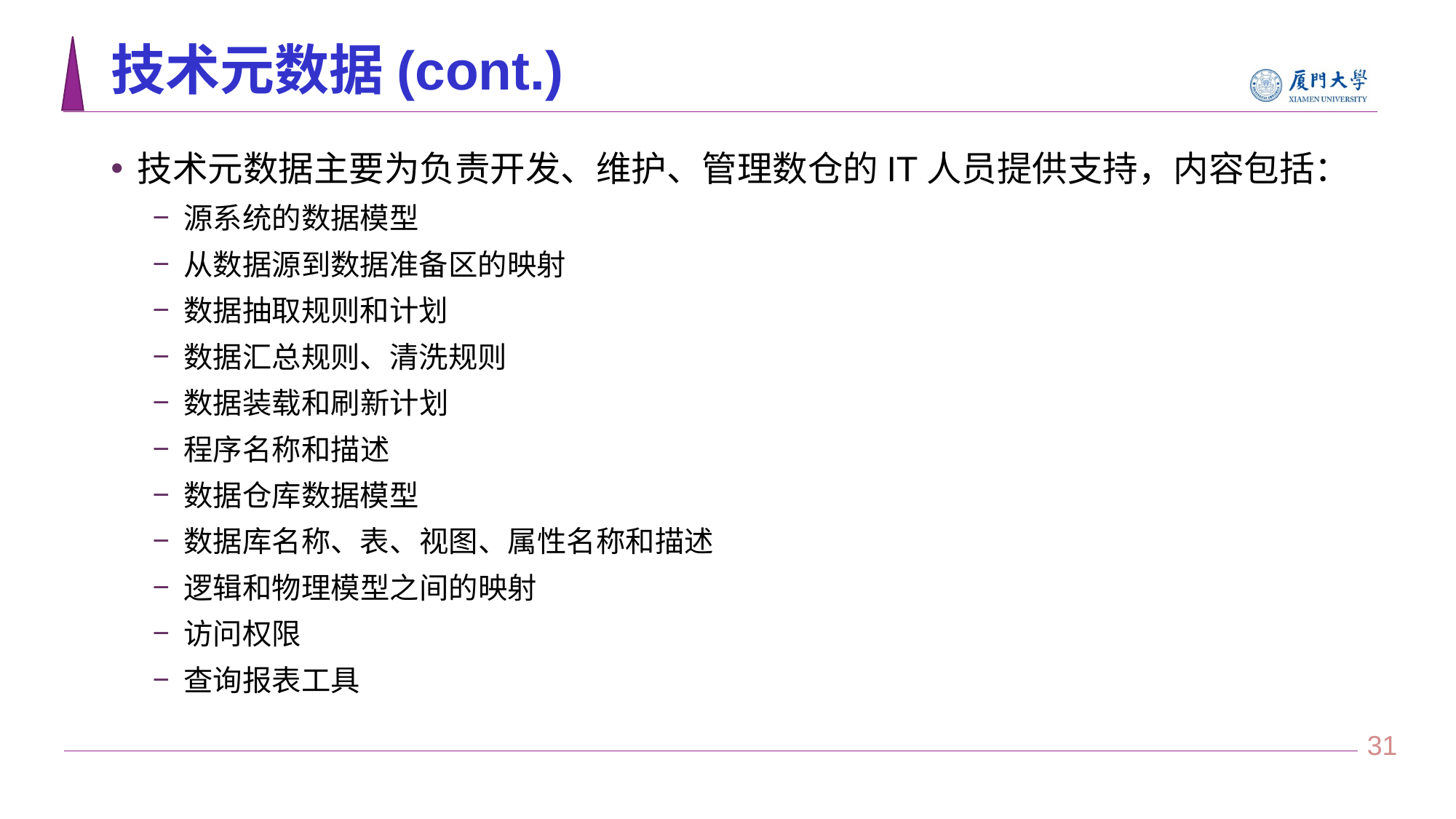

# 技术元数据(cont.)
技术元数据主要为负责开发、维护、管理数仓的IT人员提供支持，内容包括：
源系统的数据模型
从数据源到数据准备区的映射
数据抽取规则和计划
数据汇总规则、清洗规则
数据装载和刷新计划
程序名称和描述
数据仓库数据模型
数据库名称、表、视图、属性名称和描述
逻辑和物理模型之间的映射
访问权限
查询报表工具
31